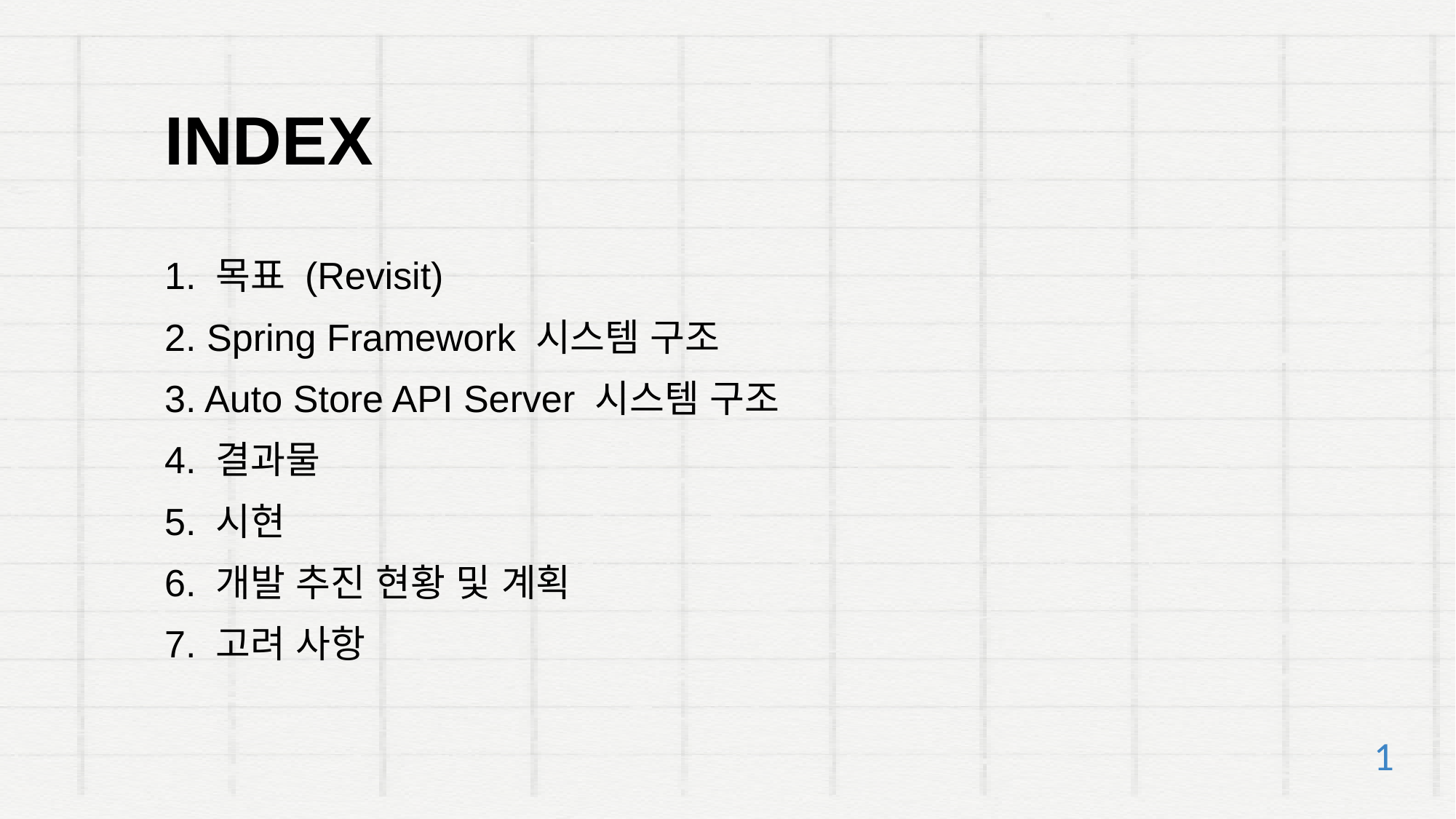

INDEX
1. 목표 (Revisit)
2. Spring Framework 시스템 구조
3. Auto Store API Server 시스템 구조
4. 결과물
5. 시현
6. 개발 추진 현황 및 계획
7. 고려 사항
1